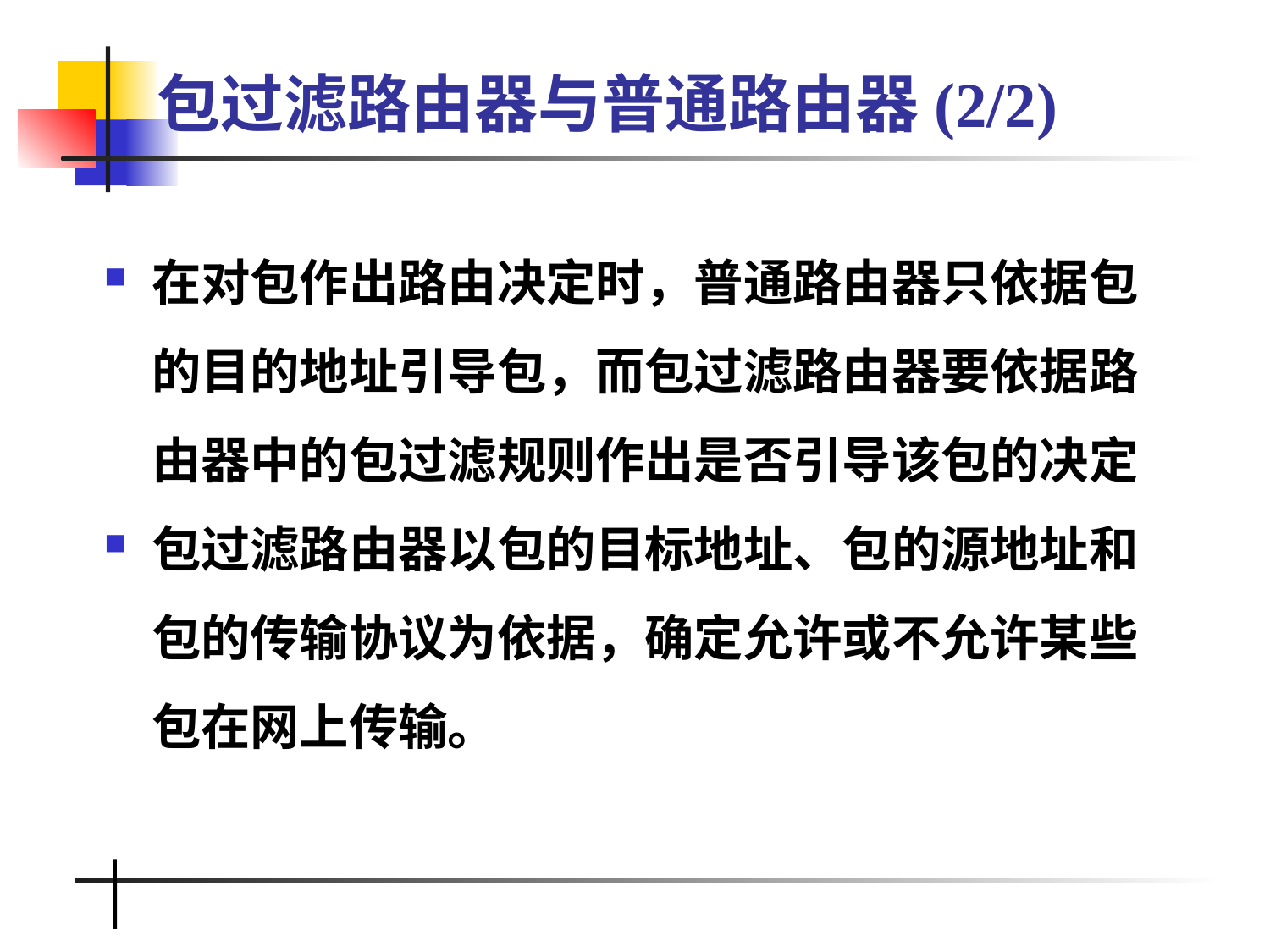

# 包过滤路由器与普通路由器(2/2)
在对包作出路由决定时，普通路由器只依据包的目的地址引导包，而包过滤路由器要依据路由器中的包过滤规则作出是否引导该包的决定
包过滤路由器以包的目标地址、包的源地址和包的传输协议为依据，确定允许或不允许某些包在网上传输。